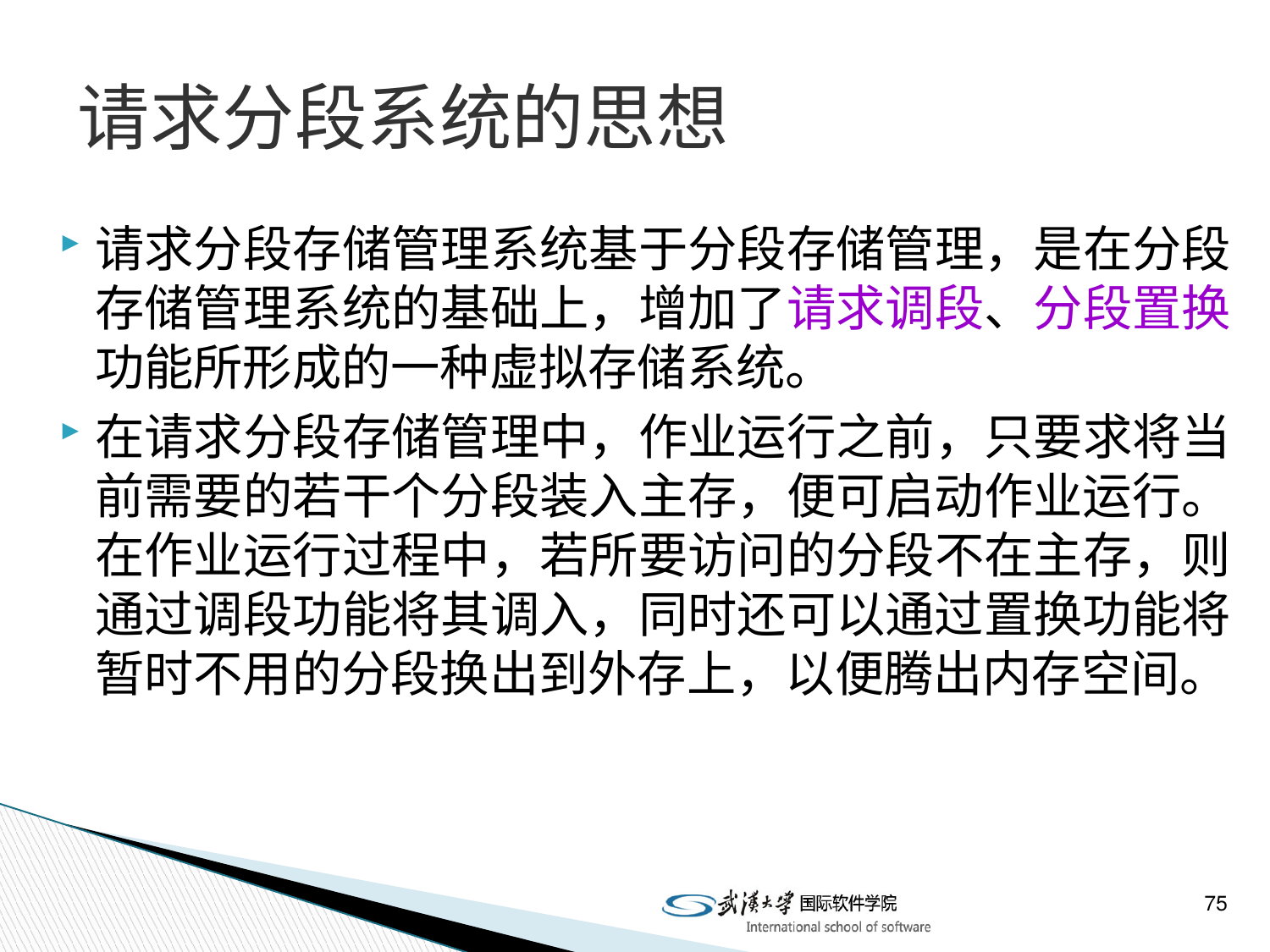

# 请求分段系统的思想
请求分段存储管理系统基于分段存储管理，是在分段存储管理系统的基础上，增加了请求调段、分段置换功能所形成的一种虚拟存储系统。
在请求分段存储管理中，作业运行之前，只要求将当前需要的若干个分段装入主存，便可启动作业运行。在作业运行过程中，若所要访问的分段不在主存，则通过调段功能将其调入，同时还可以通过置换功能将暂时不用的分段换出到外存上，以便腾出内存空间。